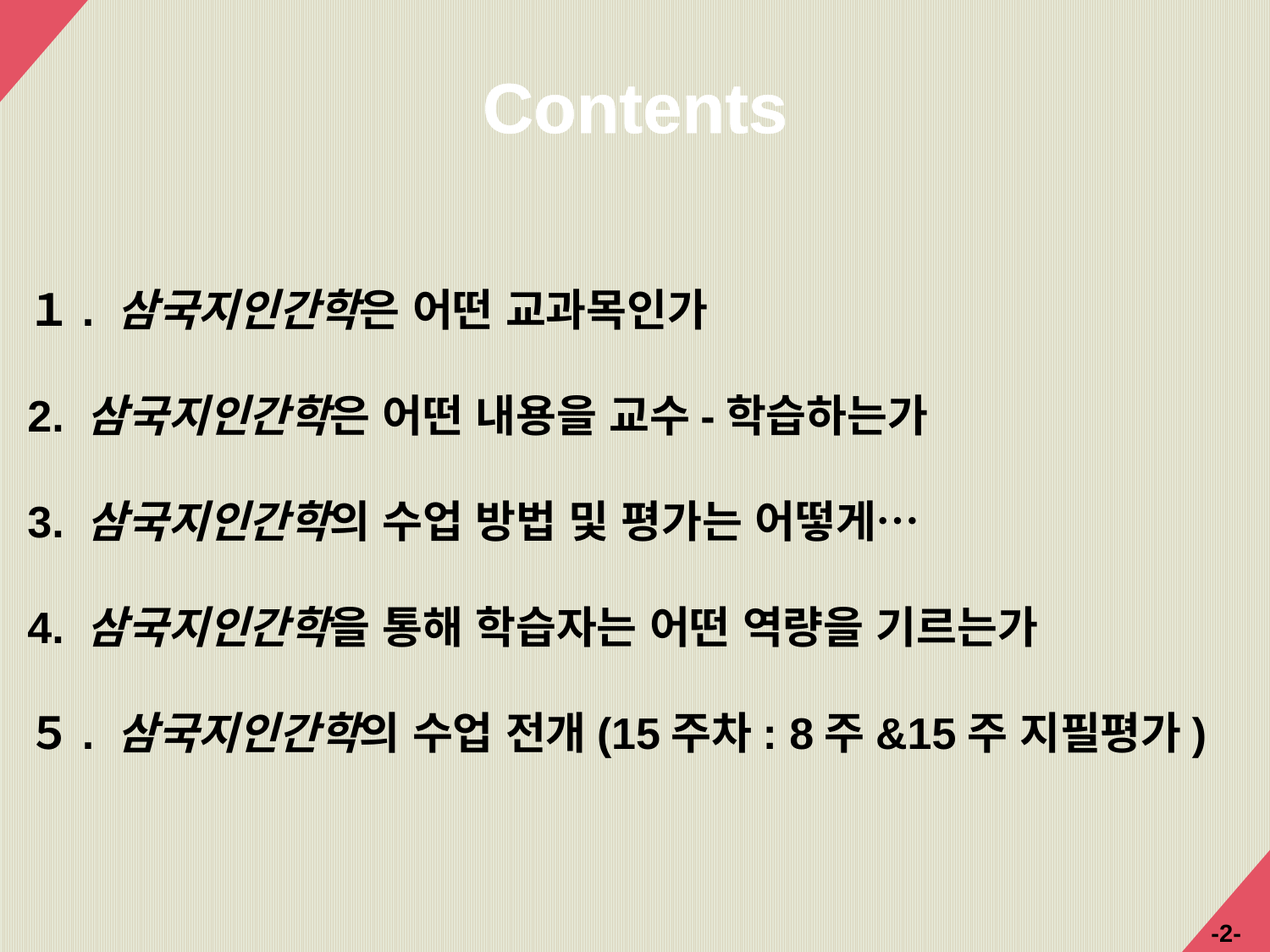

Contents

１. 삼국지인간학은 어떤 교과목인가

2. 삼국지인간학은 어떤 내용을 교수-학습하는가

3. 삼국지인간학의 수업 방법 및 평가는 어떻게…

4. 삼국지인간학을 통해 학습자는 어떤 역량을 기르는가

５. 삼국지인간학의 수업 전개(15주차: 8주&15주 지필평가)

-2-